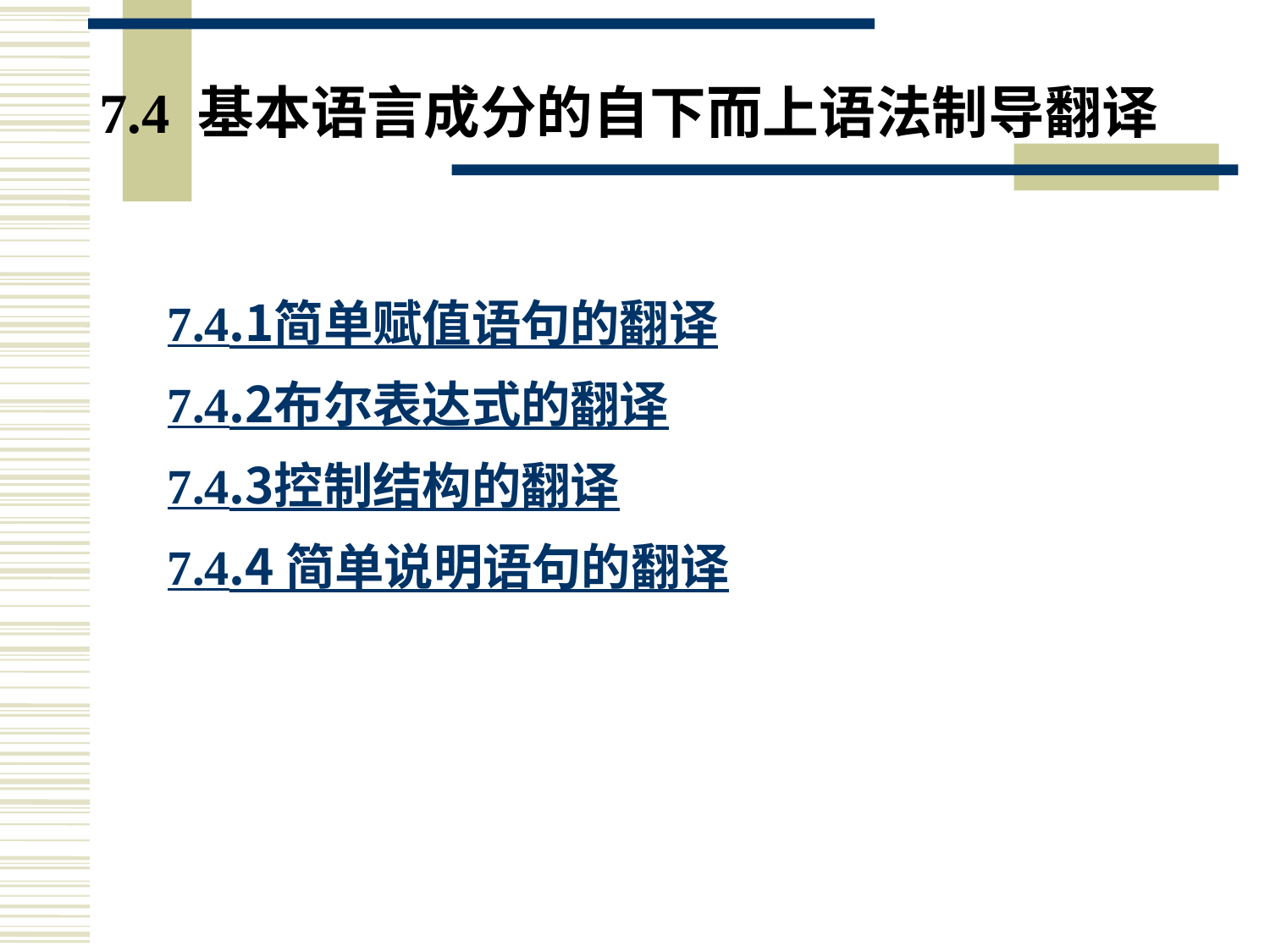

# 7.4 基本语言成分的自下而上语法制导翻译
7.4.1	简单赋值语句的翻译
7.4.2	布尔表达式的翻译
7.4.3	控制结构的翻译
7.4.4 	简单说明语句的翻译